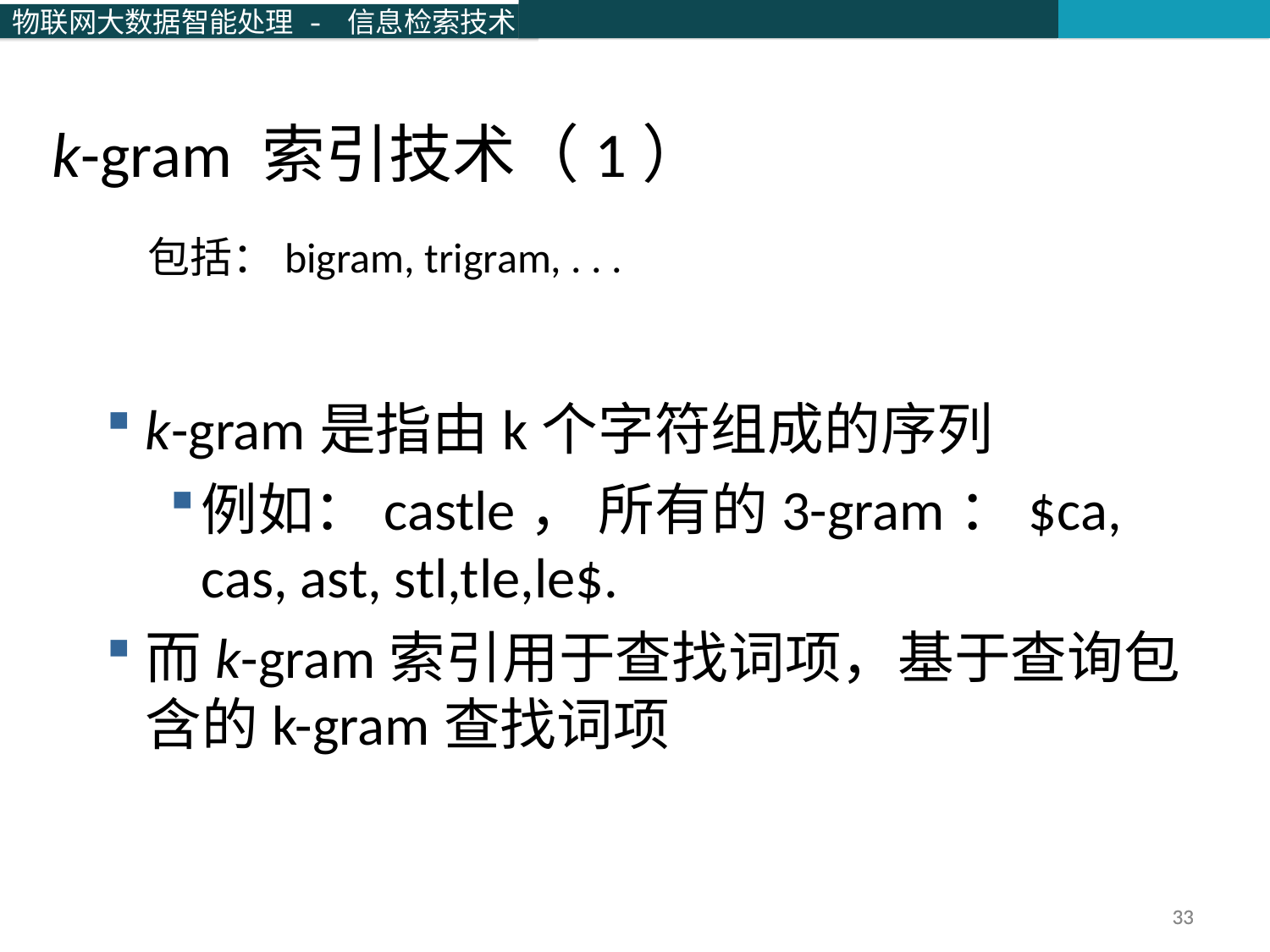

k-gram 索引技术（1）
包括：bigram, trigram, . . .  am, trigram, . . . )

k-gram是指由k个字符组成的序列
例如：castle， 所有的3-gram：$ca, cas, ast, stl,tle,le$.
而k-gram索引用于查找词项，基于查询包含的k-gram查找词项
33
33